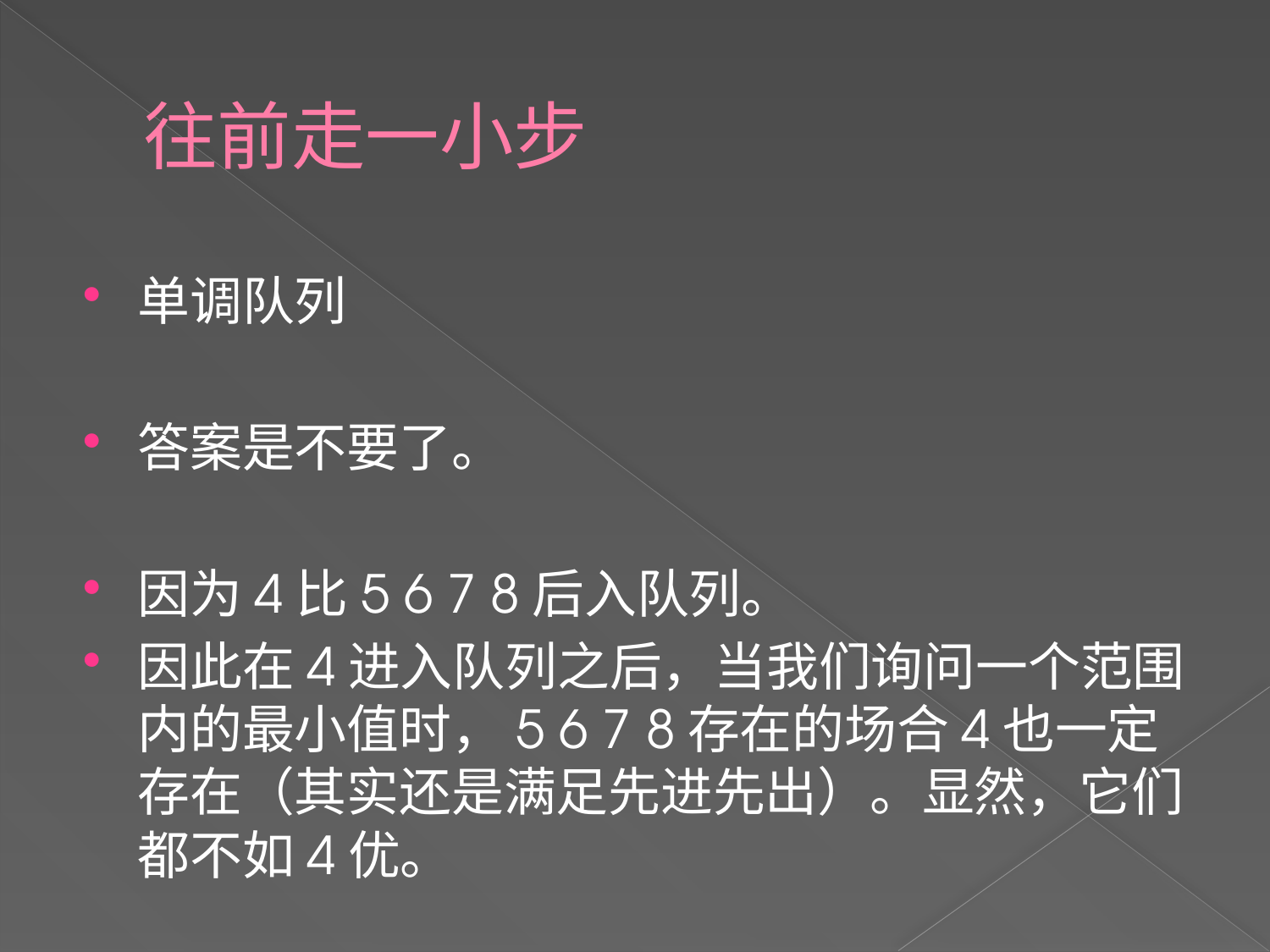

# 往前走一小步
单调队列

答案是不要了。

因为4比5 6 7 8后入队列。
因此在4进入队列之后，当我们询问一个范围内的最小值时，5 6 7 8存在的场合4也一定存在（其实还是满足先进先出）。显然，它们都不如4优。